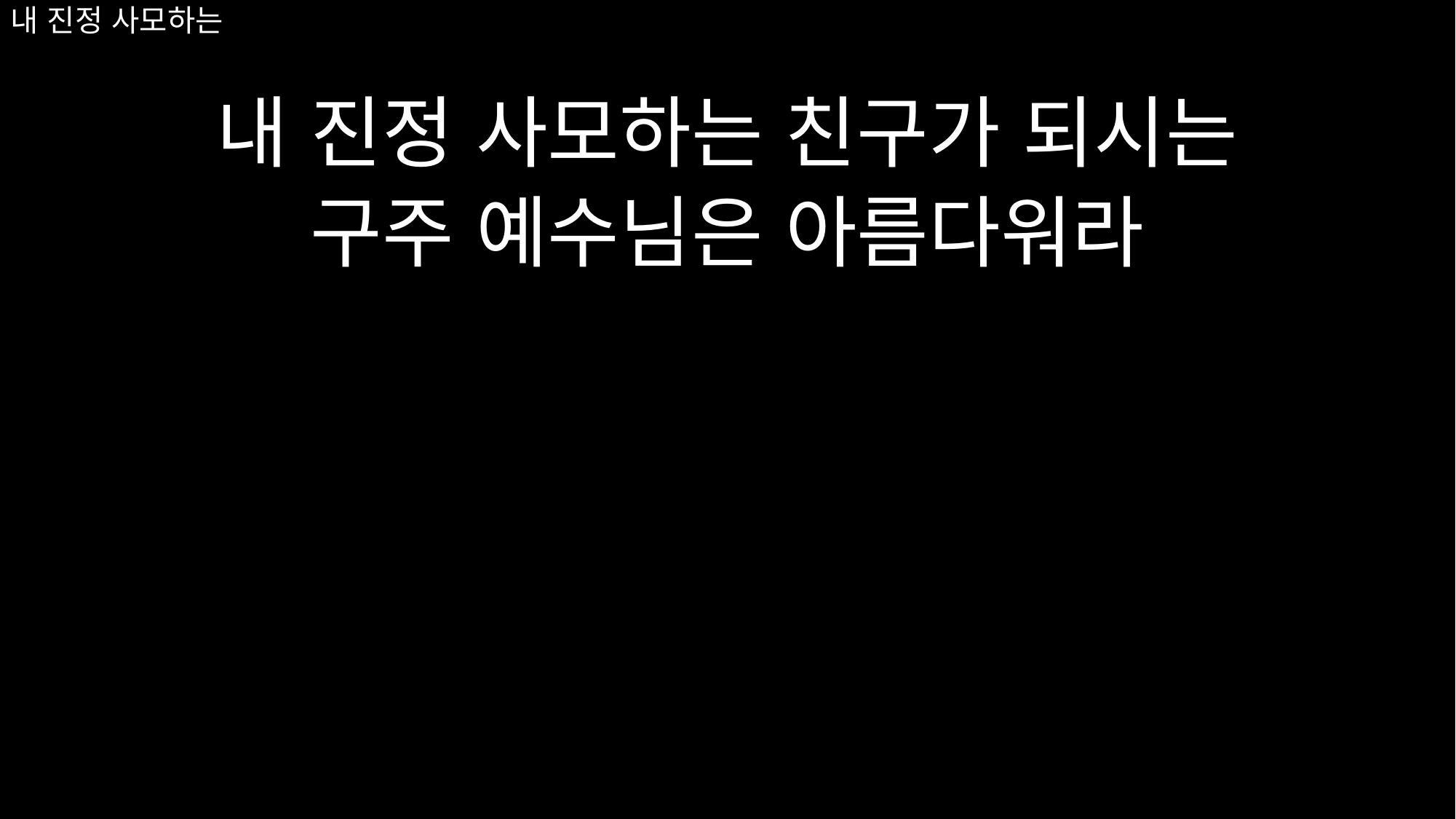

# 내 진정 사모하는
내 진정 사모하는 친구가 되시는
구주 예수님은 아름다워라